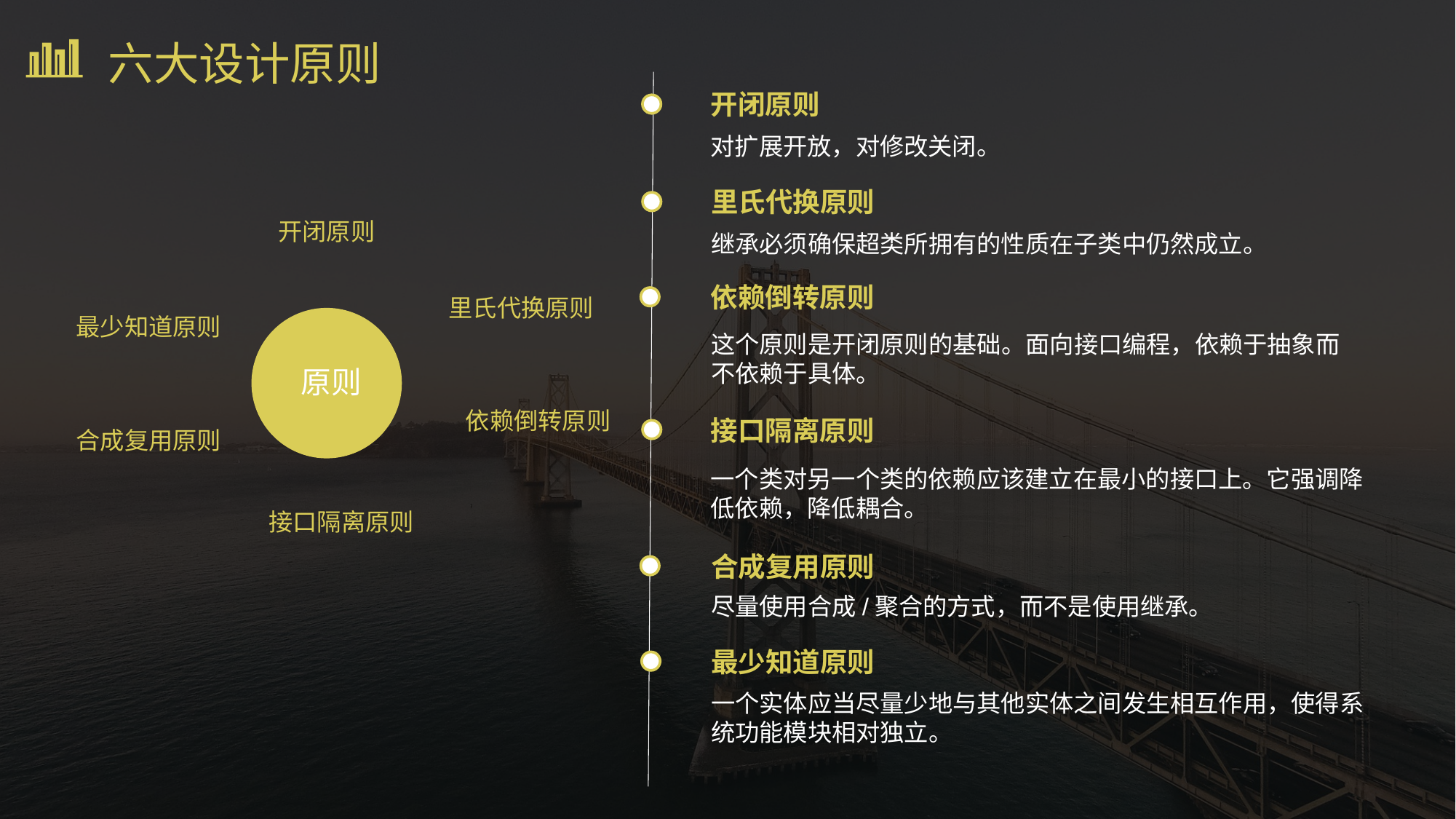

六大设计原则

开闭原则

对扩展开放，对修改关闭。
里氏代换原则

开闭原则
继承必须确保超类所拥有的性质在子类中仍然成立。
依赖倒转原则
里氏代换原则

最少知道原则

这个原则是开闭原则的基础。面向接口编程，依赖于抽象而不依赖于具体。
原则
依赖倒转原则
接口隔离原则

合成复用原则
一个类对另一个类的依赖应该建立在最小的接口上。它强调降低依赖，降低耦合。
接口隔离原则
合成复用原则

尽量使用合成/聚合的方式，而不是使用继承。
最少知道原则

一个实体应当尽量少地与其他实体之间发生相互作用，使得系统功能模块相对独立。